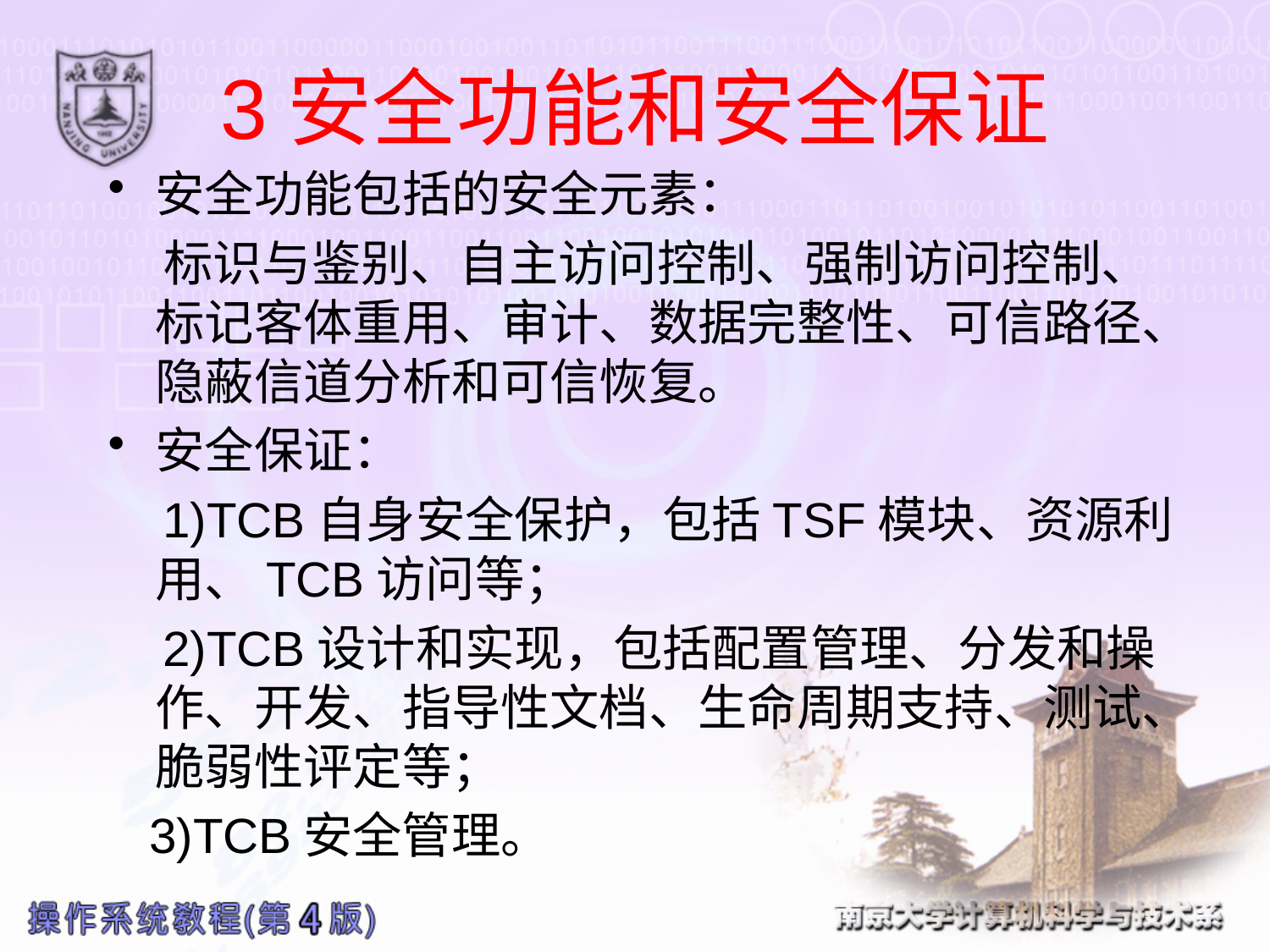

# 3安全功能和安全保证
安全功能包括的安全元素：
    标识与鉴别、自主访问控制、强制访问控制、标记客体重用、审计、数据完整性、可信路径、隐蔽信道分析和可信恢复。
安全保证：
    1)TCB自身安全保护，包括TSF模块、资源利用、TCB访问等；
    2)TCB设计和实现，包括配置管理、分发和操作、开发、指导性文档、生命周期支持、测试、脆弱性评定等；
   3)TCB安全管理。